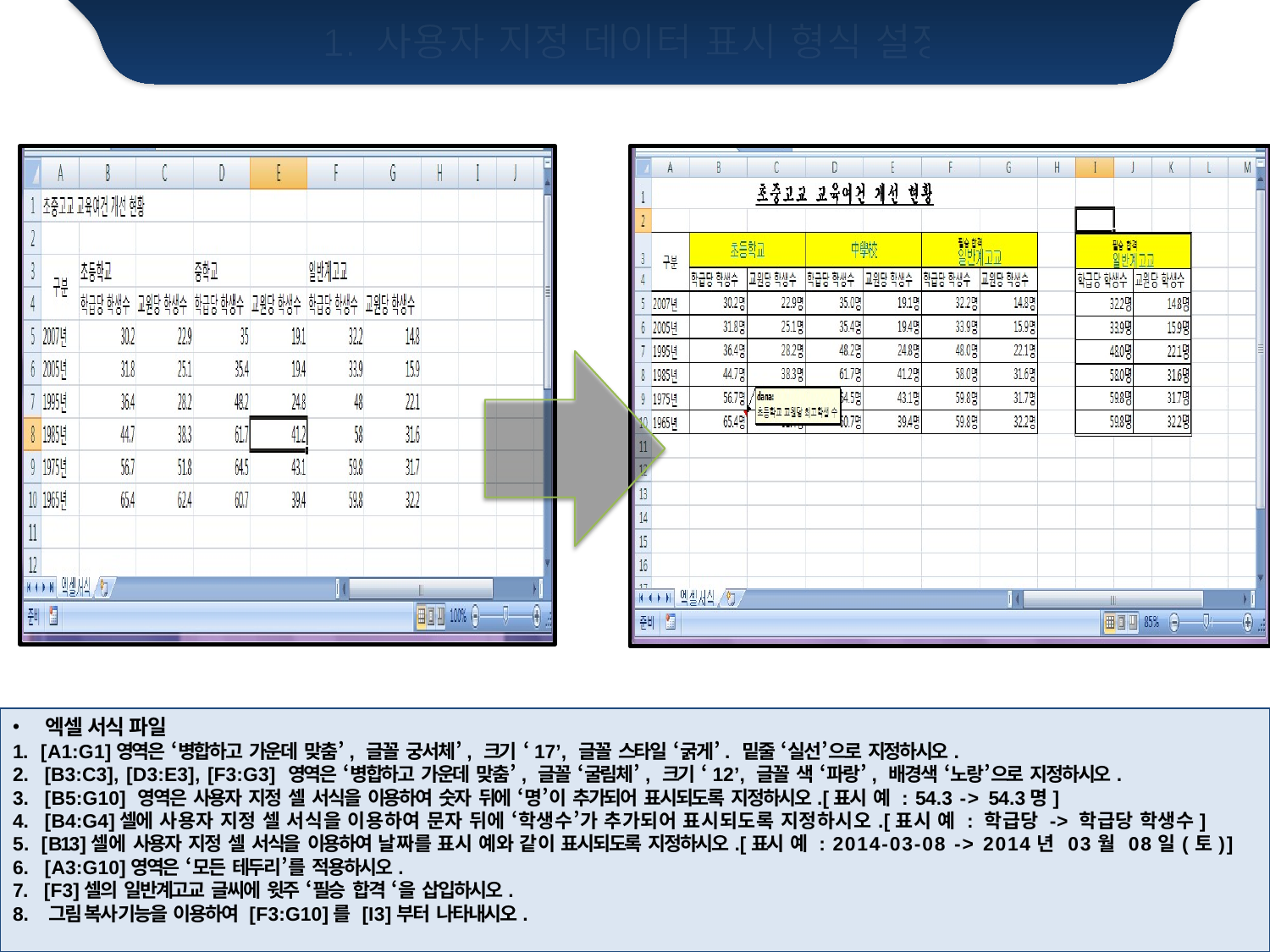

# 1. 사용자 지정 데이터 표시 형식 설정

 엑셀 서식 파일
1.   [A1:G1]영역은 ‘병합하고 가운데 맞춤’, 글꼴 궁서체’, 크기 ‘17’, 글꼴 스타일 ‘굵게’. 밑줄 ‘실선’으로 지정하시오.
2.   [B3:C3], [D3:E3], [F3:G3] 영역은 ‘병합하고 가운데 맞춤’, 글꼴 ‘굴림체’, 크기 ‘12’, 글꼴 색 ‘파랑’, 배경색 ‘노랑’으로 지정하시오.
3.   [B5:G10] 영역은 사용자 지정 셀 서식을 이용하여 숫자 뒤에 ‘명’이 추가되어 표시되도록 지정하시오.[표시 예 : 54.3 -> 54.3명]
4.   [B4:G4]셀에 사용자 지정 셀 서식을 이용하여 문자 뒤에 ‘학생수’가 추가되어 표시되도록 지정하시오.[표시 예 : 학급당 -> 학급당 학생수]
5.  [B13]셀에 사용자 지정 셀 서식을 이용하여 날짜를 표시 예와 같이 표시되도록 지정하시오.[표시 예 : 2014-03-08 -> 2014년 03월 08일(토)]
6.   [A3:G10]영역은 ‘모든 테두리’를 적용하시오.
7.   [F3]셀의 일반계고교 글씨에 윗주 ‘필승 합격 ‘을 삽입하시오.
8.   그림 복사기능을 이용하여 [F3:G10]를 [I3]부터 나타내시오.